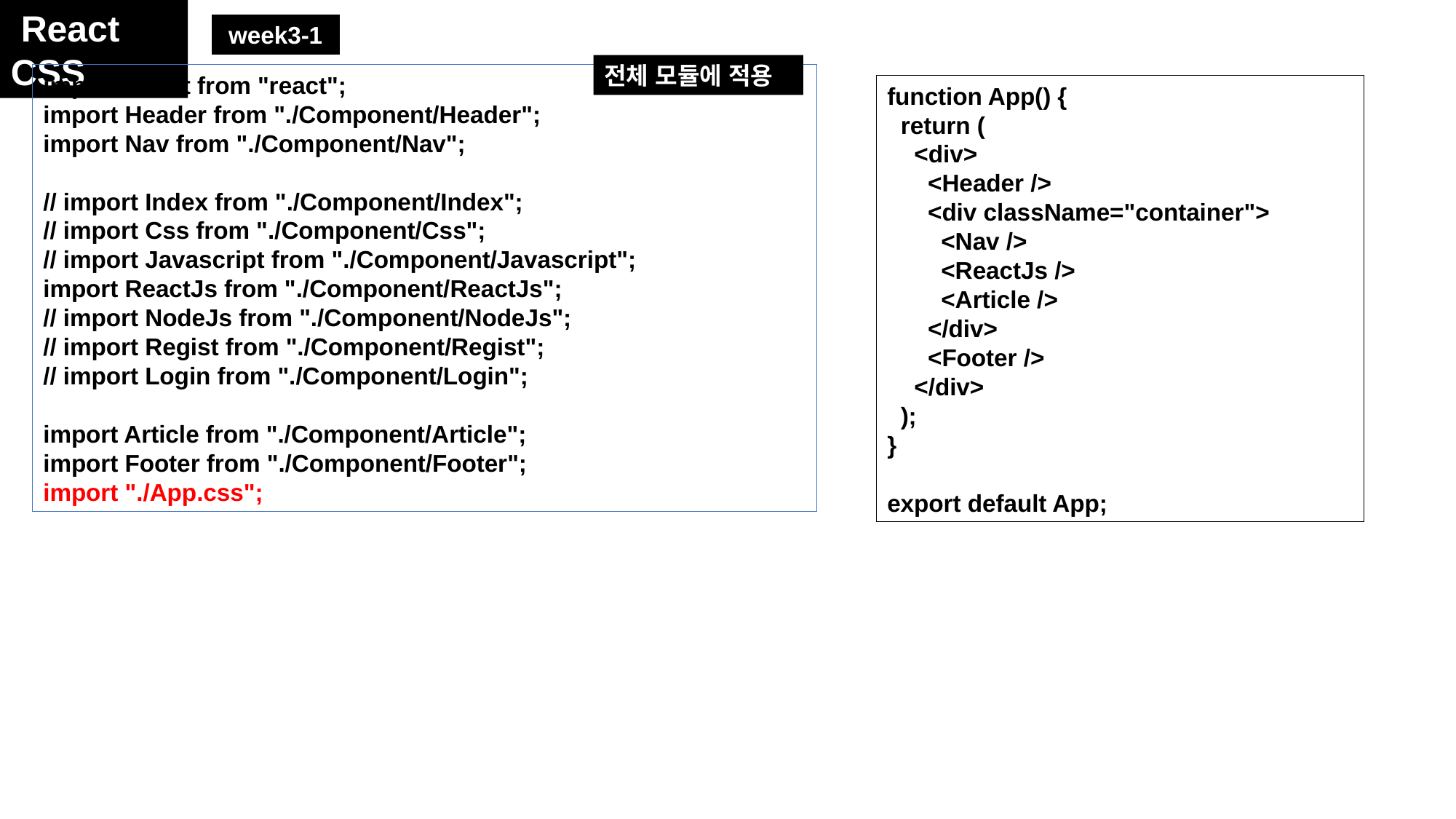

React CSS
week3-1
전체 모듈에 적용
import React from "react";
import Header from "./Component/Header";
import Nav from "./Component/Nav";
// import Index from "./Component/Index";
// import Css from "./Component/Css";
// import Javascript from "./Component/Javascript";
import ReactJs from "./Component/ReactJs";
// import NodeJs from "./Component/NodeJs";
// import Regist from "./Component/Regist";
// import Login from "./Component/Login";
import Article from "./Component/Article";
import Footer from "./Component/Footer";
import "./App.css";
function App() {
  return (
    <div>
      <Header />
      <div className="container">
        <Nav />
        <ReactJs />
        <Article />
      </div>
      <Footer />
    </div>
  );
}
export default App;